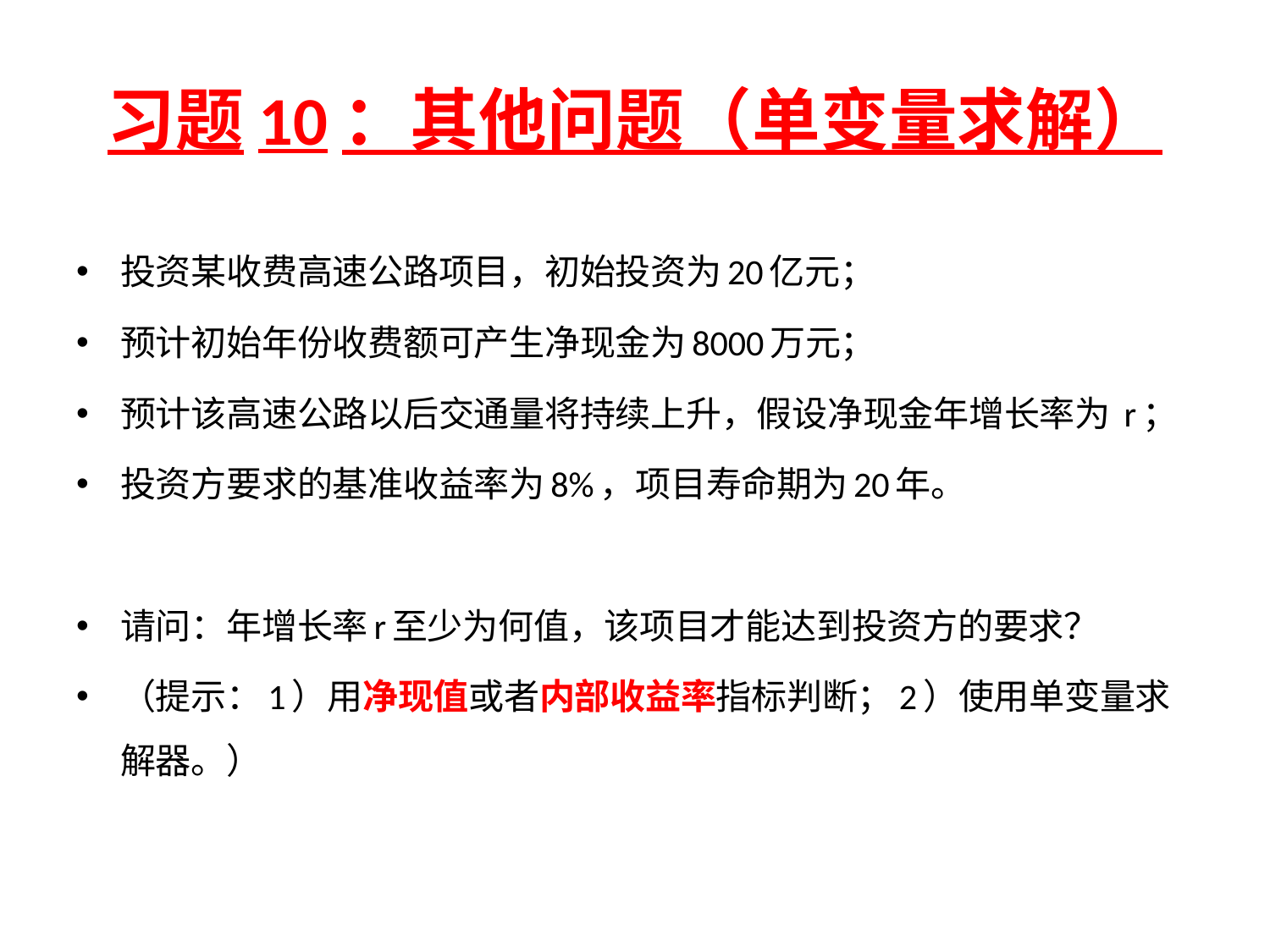

# 习题10：其他问题（单变量求解）
投资某收费高速公路项目，初始投资为20亿元；
预计初始年份收费额可产生净现金为8000万元；
预计该高速公路以后交通量将持续上升，假设净现金年增长率为 r；
投资方要求的基准收益率为8%，项目寿命期为20年。

请问：年增长率r至少为何值，该项目才能达到投资方的要求？
（提示：1）用净现值或者内部收益率指标判断；2）使用单变量求解器。）